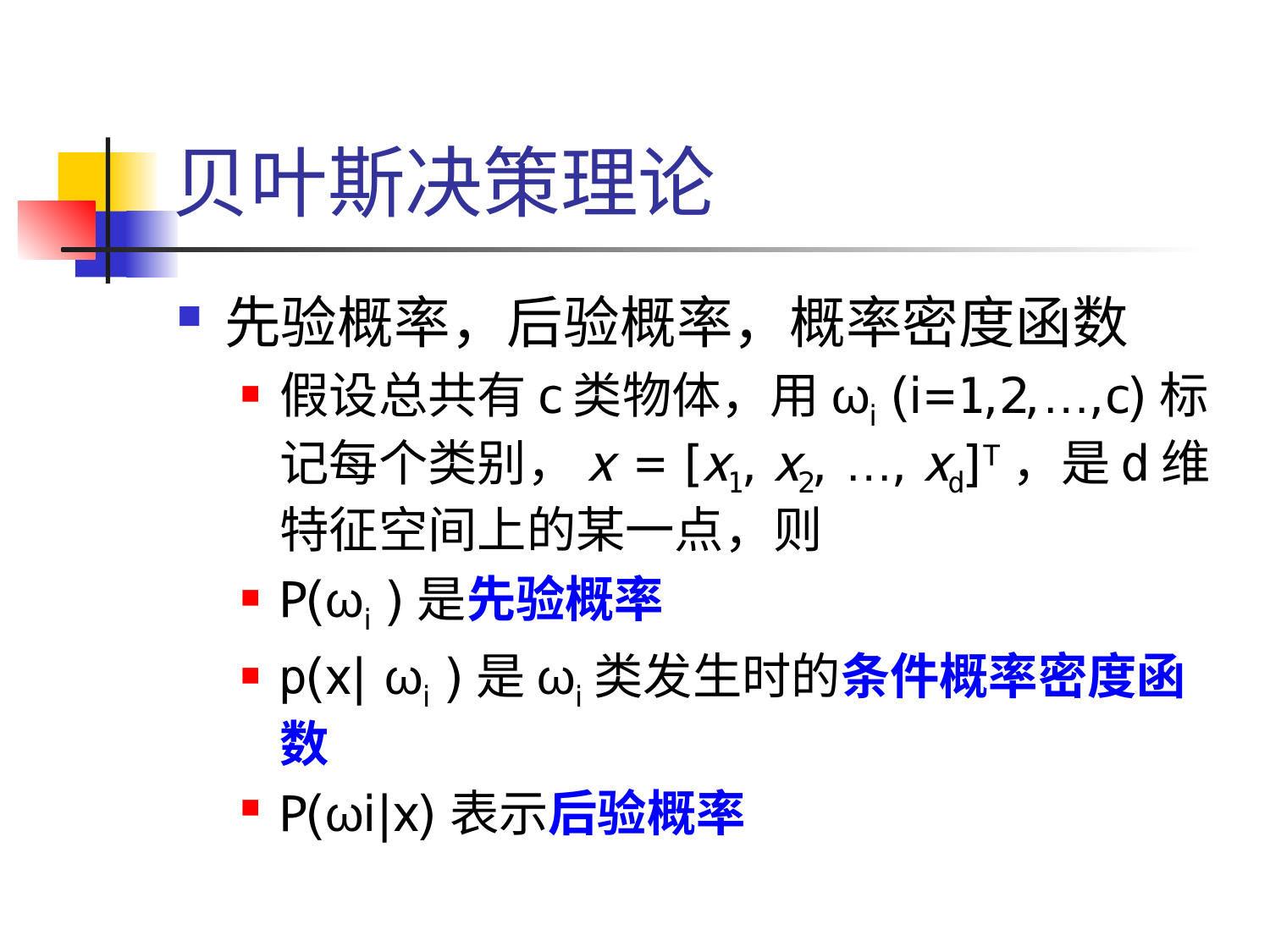

# 贝叶斯决策理论
先验概率，后验概率，概率密度函数
假设总共有c类物体，用ωi (i=1,2,…,c)标记每个类别，x = [x1, x2, …, xd]T，是d维特征空间上的某一点，则
P(ωi )是先验概率
p(x| ωi )是ωi类发生时的条件概率密度函数
P(ωi|x)表示后验概率